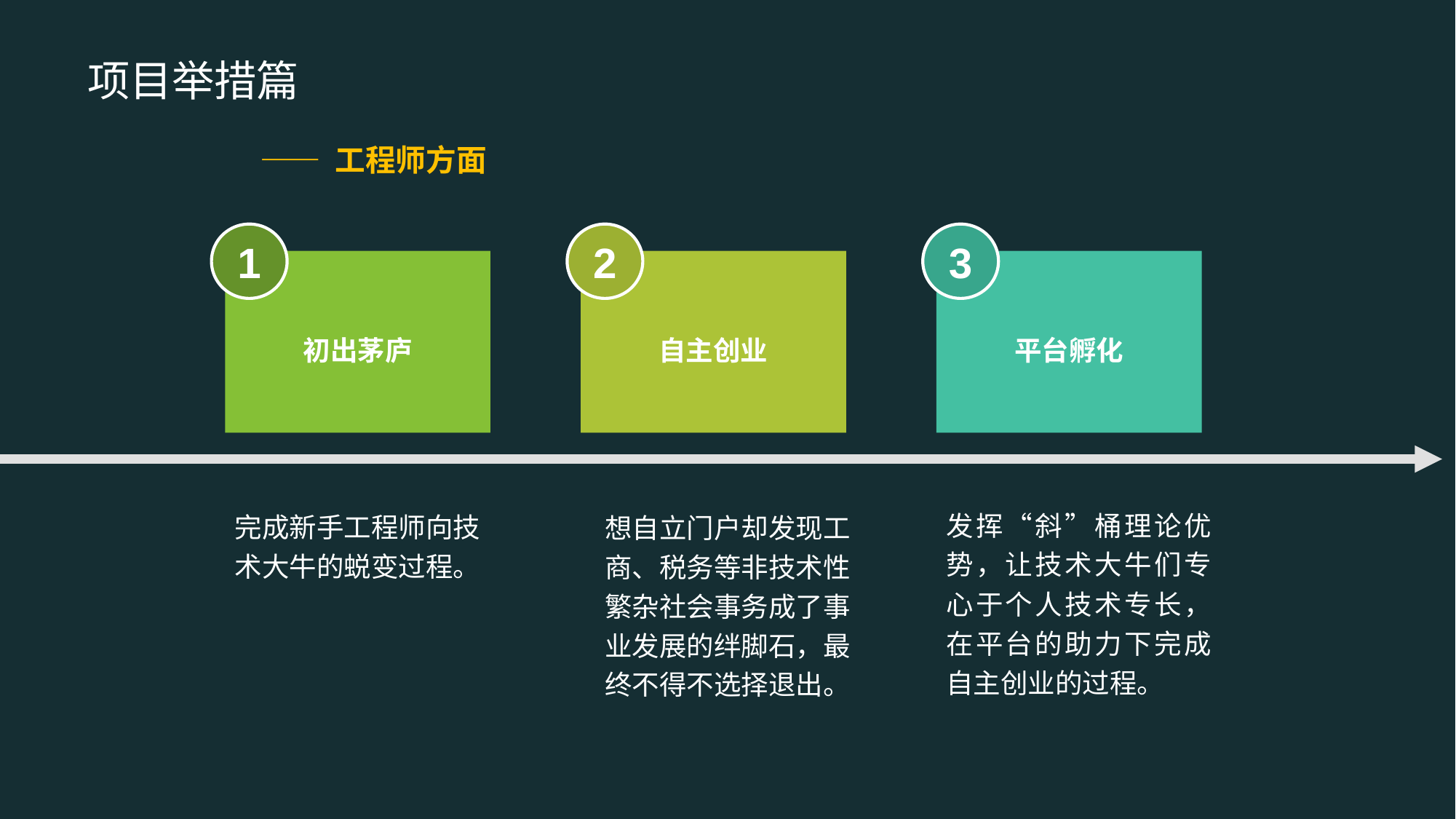

项目举措篇

                         —— 工程师方面
1
2
3
初出茅庐
自主创业
平台孵化
发挥“斜”桶理论优势，让技术大牛们专心于个人技术专长，在平台的助力下完成自主创业的过程。
完成新手工程师向技术大牛的蜕变过程。
想自立门户却发现工商、税务等非技术性繁杂社会事务成了事业发展的绊脚石，最终不得不选择退出。